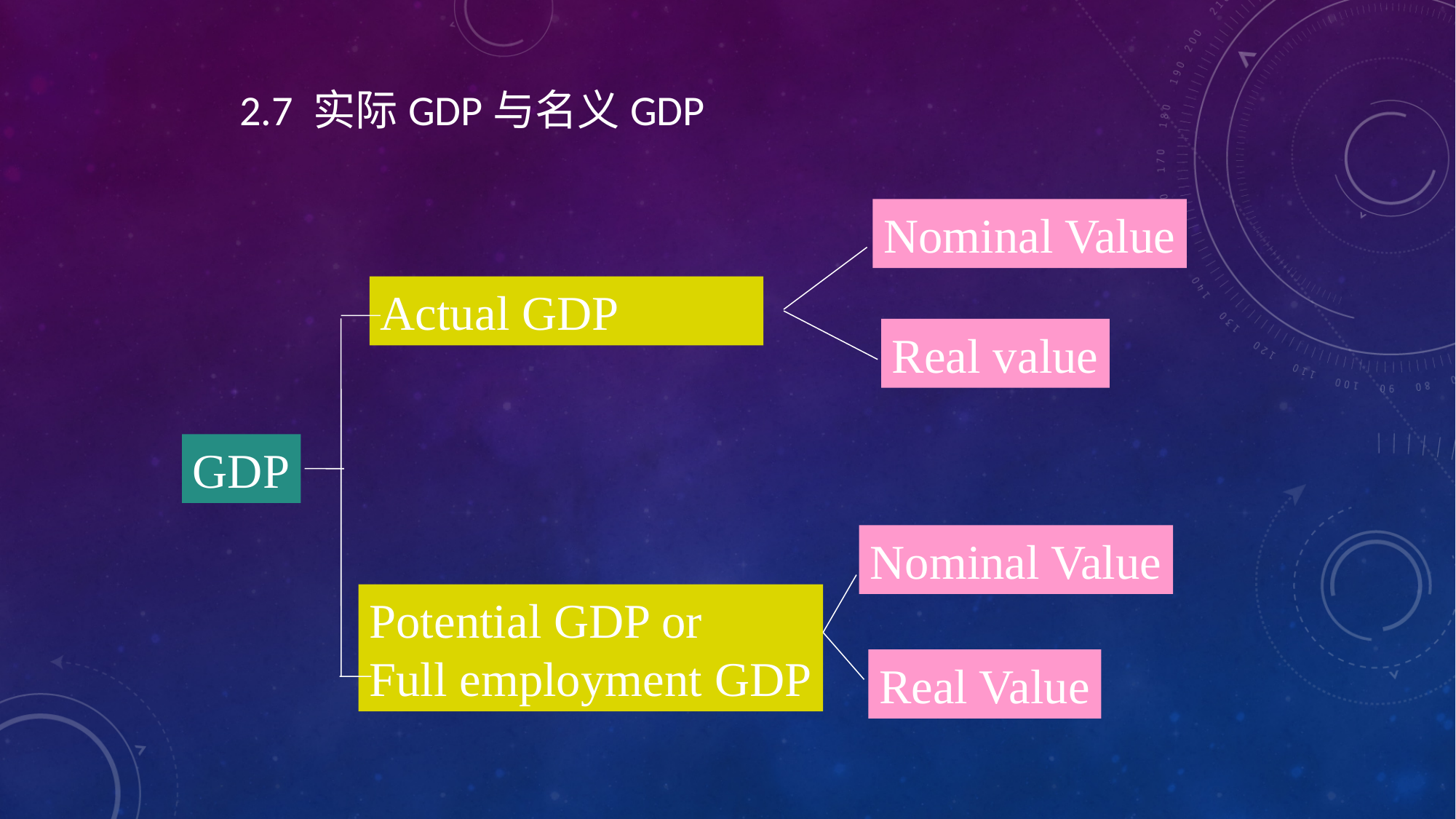

2.7 实际GDP与名义GDP
Nominal Value

Actual GDP

Real value
GDP

Nominal Value

Potential GDP or
Full employment GDP

Real Value